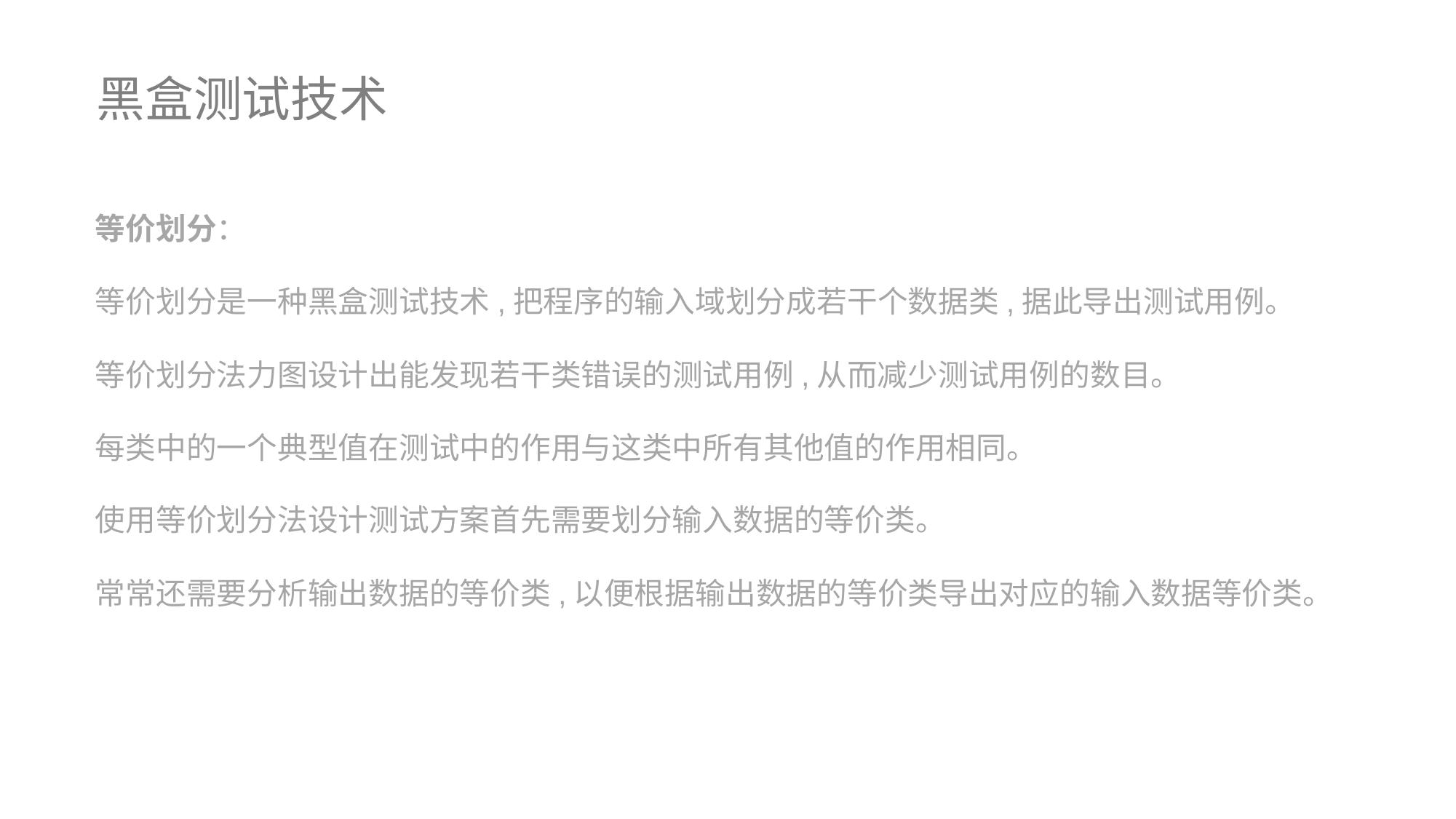

黑盒测试技术
等价划分：
等价划分是一种黑盒测试技术,把程序的输入域划分成若干个数据类,据此导出测试用例。
等价划分法力图设计出能发现若干类错误的测试用例,从而减少测试用例的数目。
每类中的一个典型值在测试中的作用与这类中所有其他值的作用相同。
使用等价划分法设计测试方案首先需要划分输入数据的等价类。
常常还需要分析输出数据的等价类,以便根据输出数据的等价类导出对应的输入数据等价类。